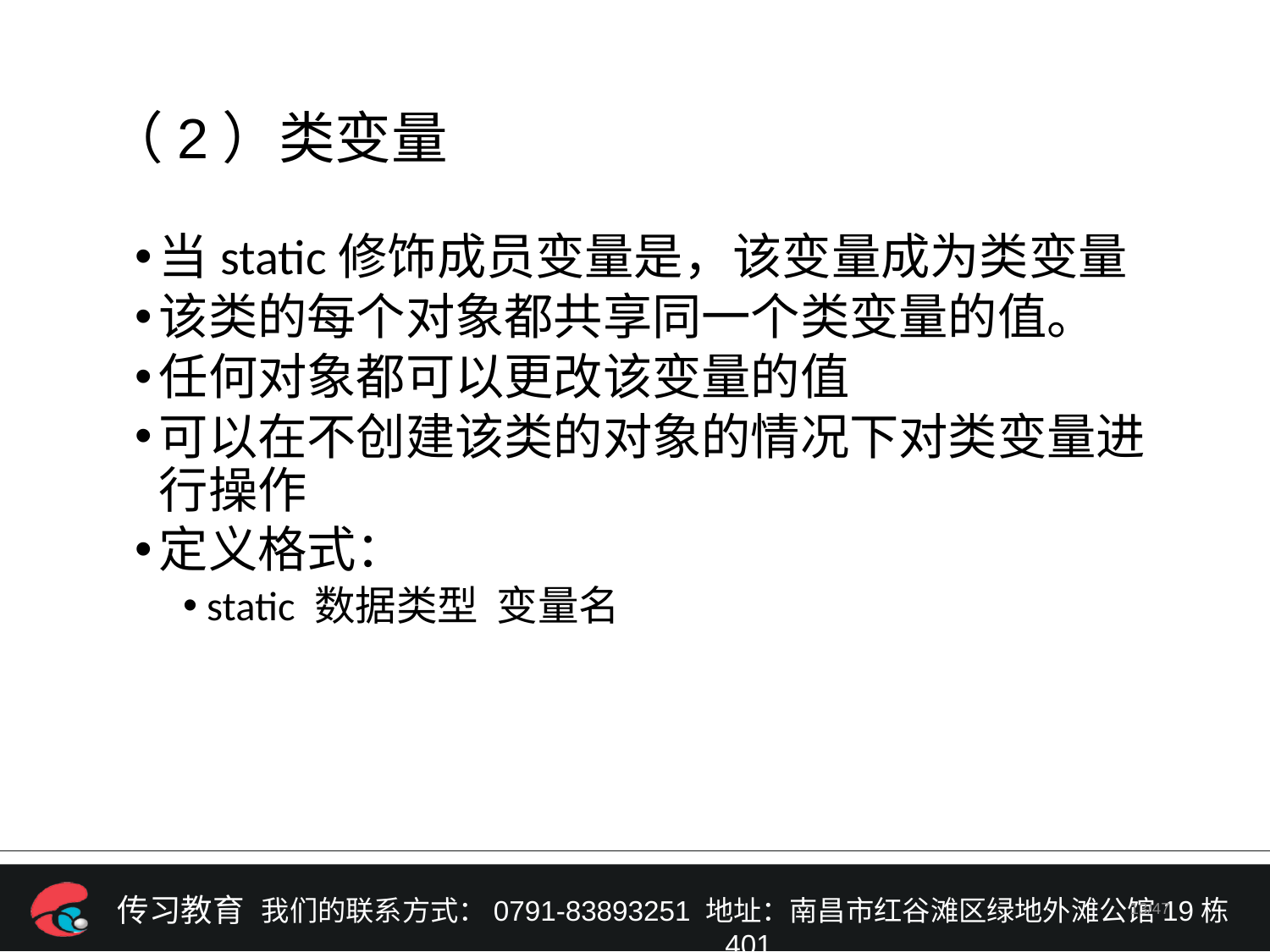

（2）类变量
当static修饰成员变量是，该变量成为类变量
该类的每个对象都共享同一个类变量的值。
任何对象都可以更改该变量的值
可以在不创建该类的对象的情况下对类变量进行操作
定义格式：
static 数据类型  变量名
13/47